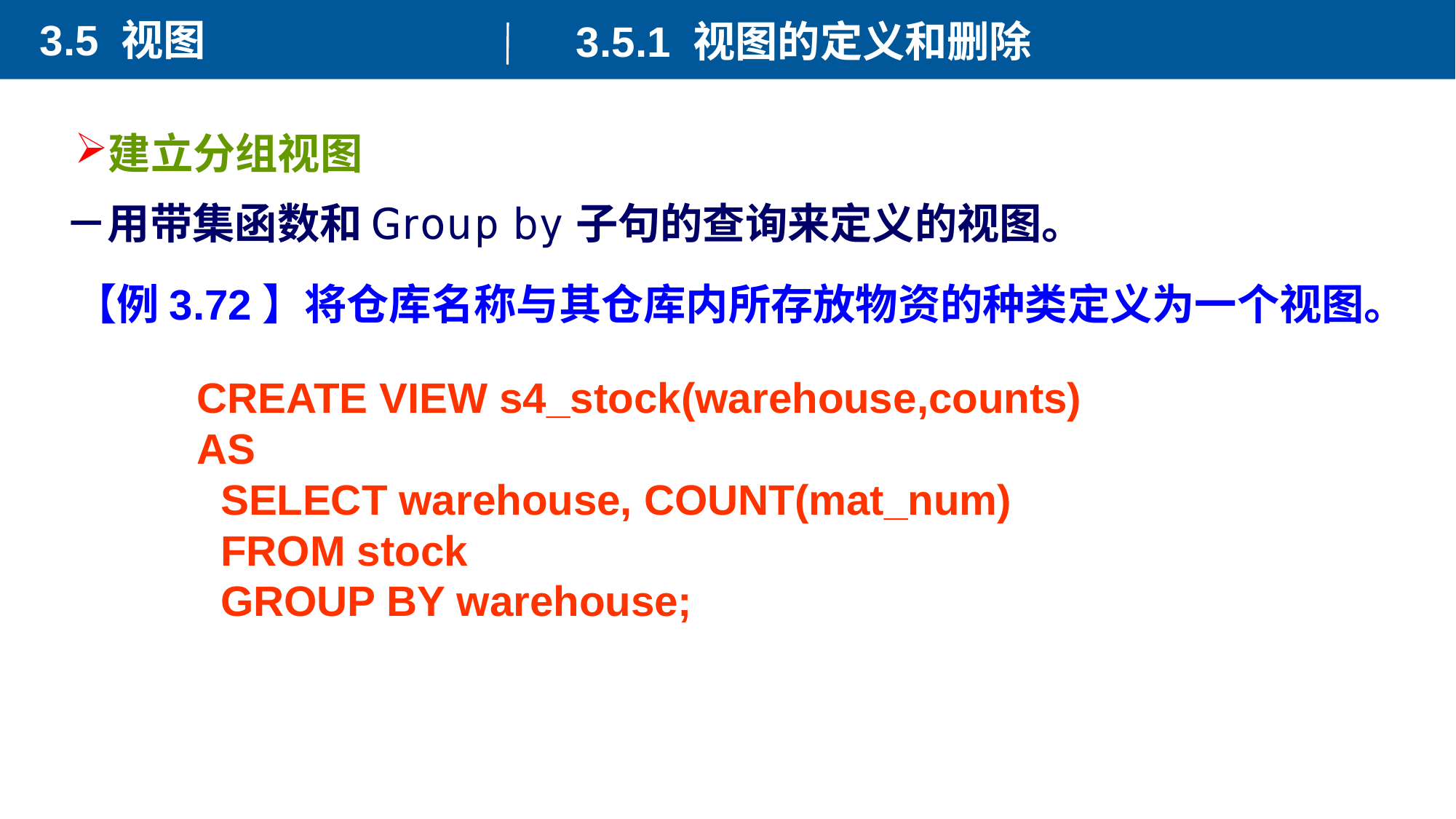

3.5 视图
3.5.1 视图的定义和删除
建立分组视图
－用带集函数和Group by子句的查询来定义的视图。
【例3.72】将仓库名称与其仓库内所存放物资的种类定义为一个视图。

CREATE VIEW s4_stock(warehouse,counts)
AS
  SELECT warehouse, COUNT(mat_num)
  FROM stock
  GROUP BY warehouse;